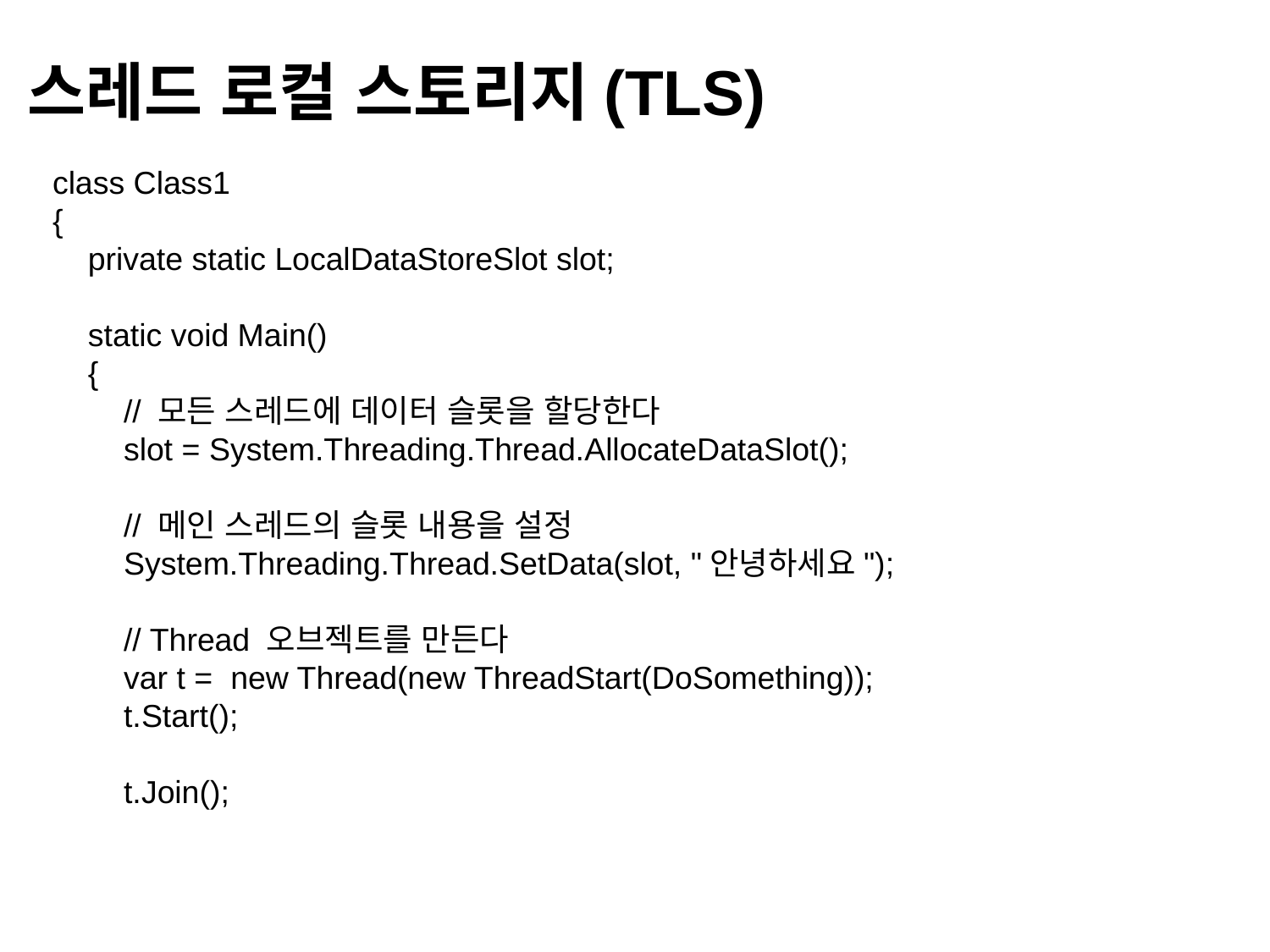

스레드 로컬 스토리지(TLS)
class Class1
{
    private static LocalDataStoreSlot slot;

    static void Main()
    {
        // 모든 스레드에 데이터 슬롯을 할당한다
        slot = System.Threading.Thread.AllocateDataSlot();

        // 메인 스레드의 슬롯 내용을 설정
        System.Threading.Thread.SetData(slot, "안녕하세요");

        // Thread 오브젝트를 만든다
        var t =  new Thread(new ThreadStart(DoSomething));
        t.Start();

        t.Join();